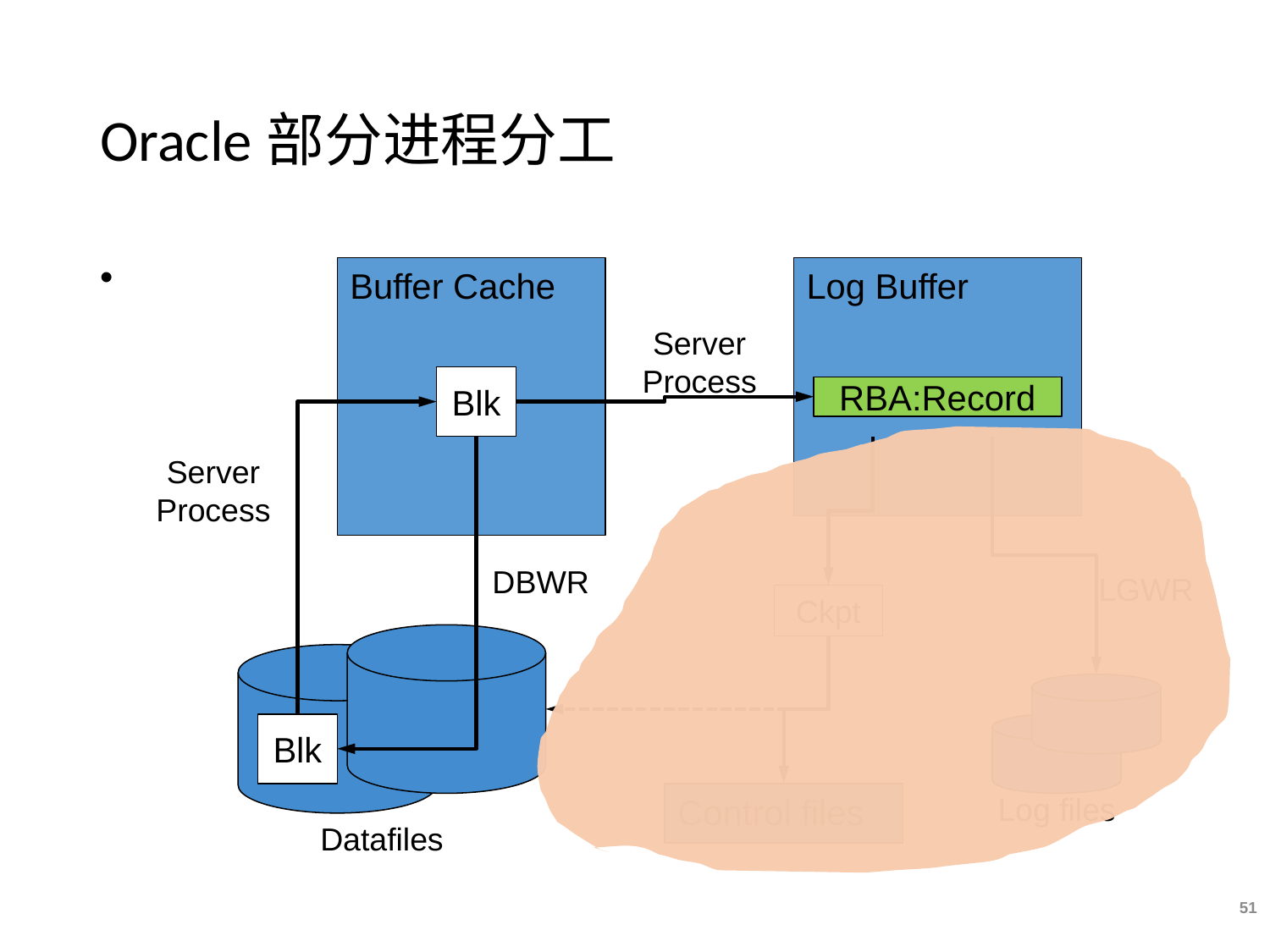

# Oracle部分进程分工

Buffer Cache
Log Buffer
Server
Process
Blk
RBA:Record
Server
Process
DBWR
LGWR
Ckpt

Blk

Control files
Log files
Datafiles

51